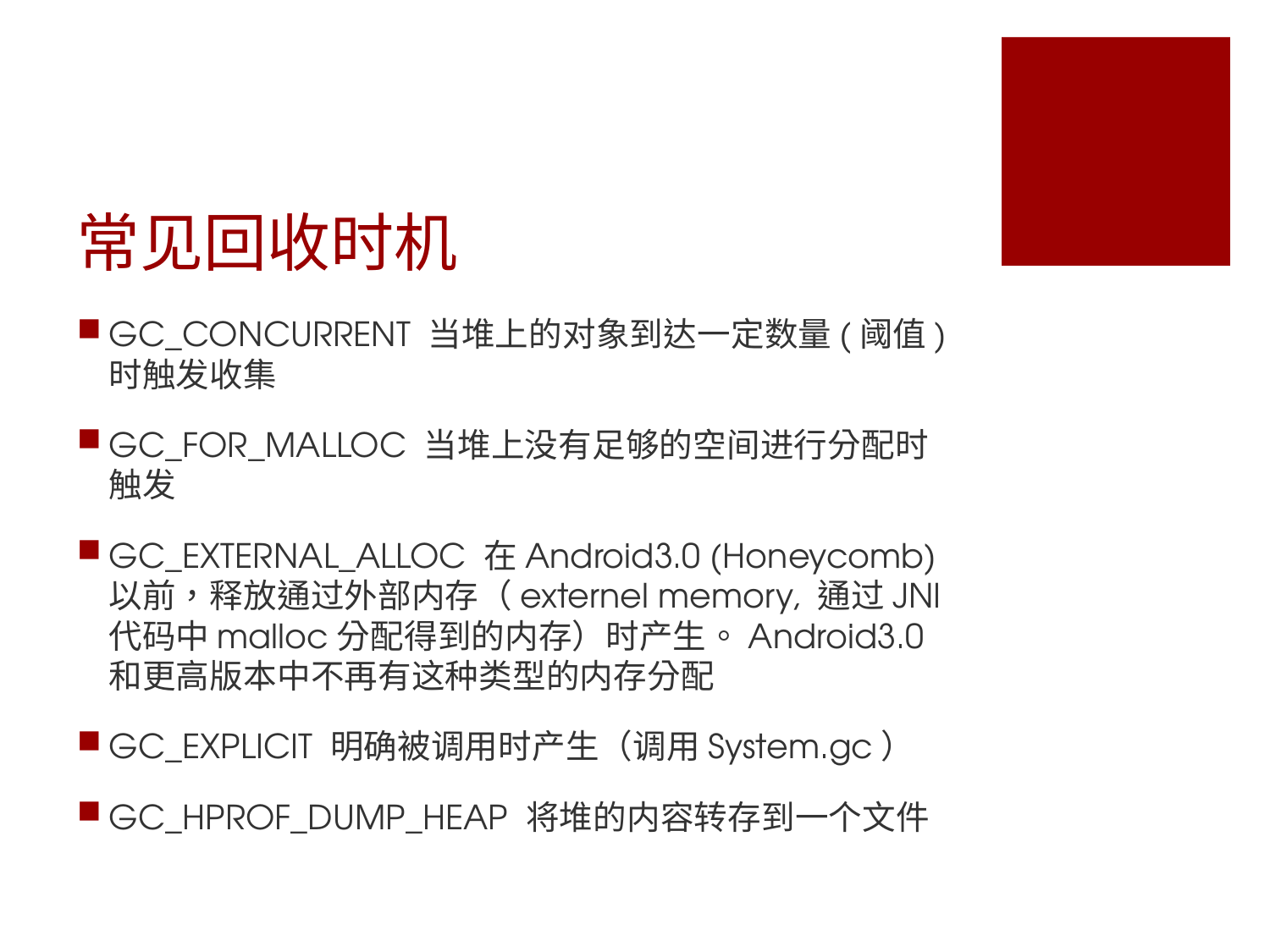

# 常见回收时机
GC_CONCURRENT 当堆上的对象到达一定数量(阈值)时触发收集
GC_FOR_MALLOC 当堆上没有足够的空间进行分配时触发
GC_EXTERNAL_ALLOC 在Android3.0 (Honeycomb)以前，释放通过外部内存（externel memory, 通过JNI代码中malloc分配得到的内存）时产生。Android3.0和更高版本中不再有这种类型的内存分配
GC_EXPLICIT 明确被调用时产生（调用System.gc）
GC_HPROF_DUMP_HEAP 将堆的内容转存到一个文件